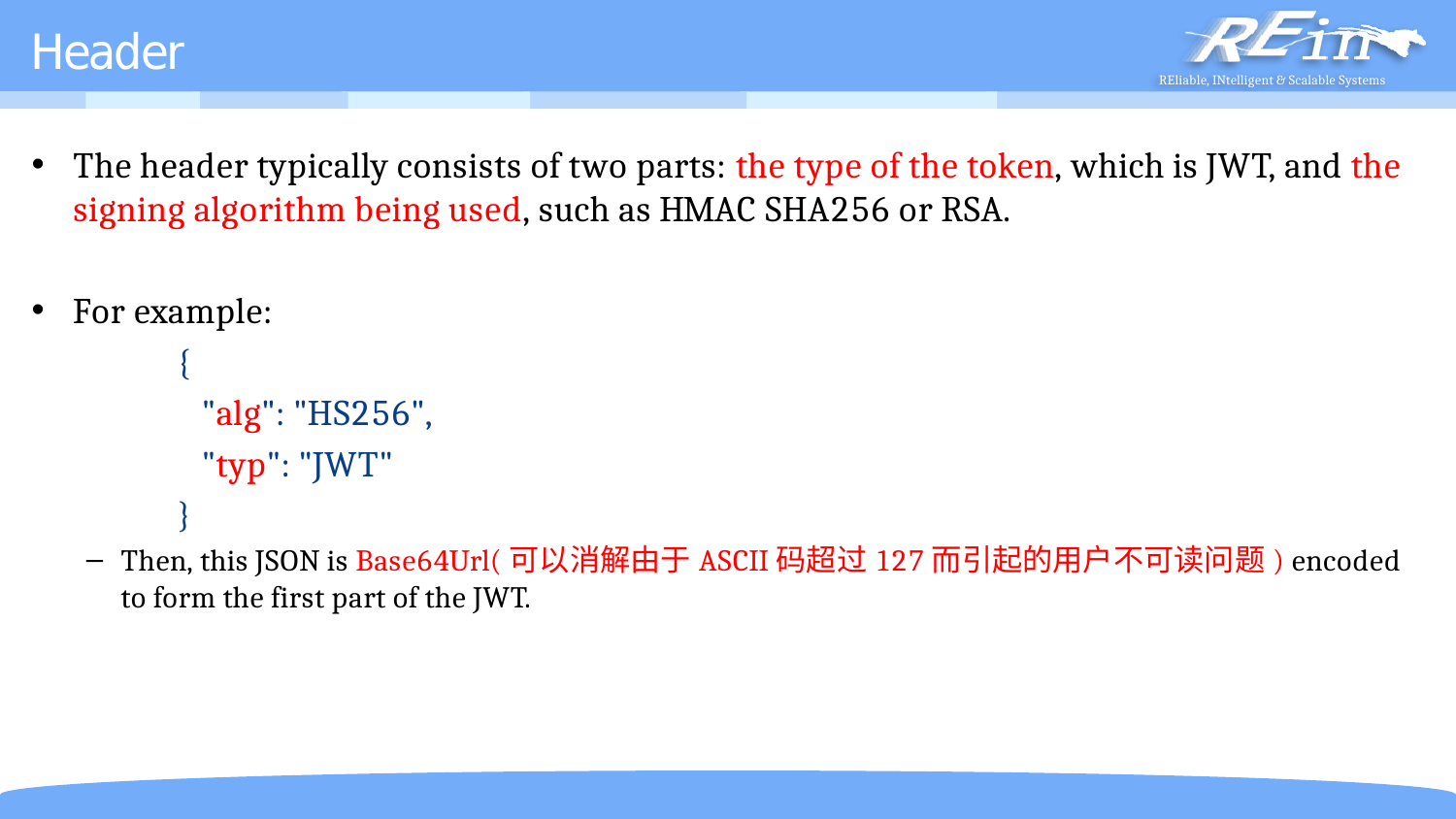

# Header
The header typically consists of two parts: the type of the token, which is JWT, and the signing algorithm being used, such as HMAC SHA256 or RSA.

For example:
	{
	   "alg": "HS256",
   	   "typ": "JWT"
 	}
Then, this JSON is Base64Url(可以消解由于ASCII码超过127而引起的用户不可读问题) encoded to form the first part of the JWT.

6